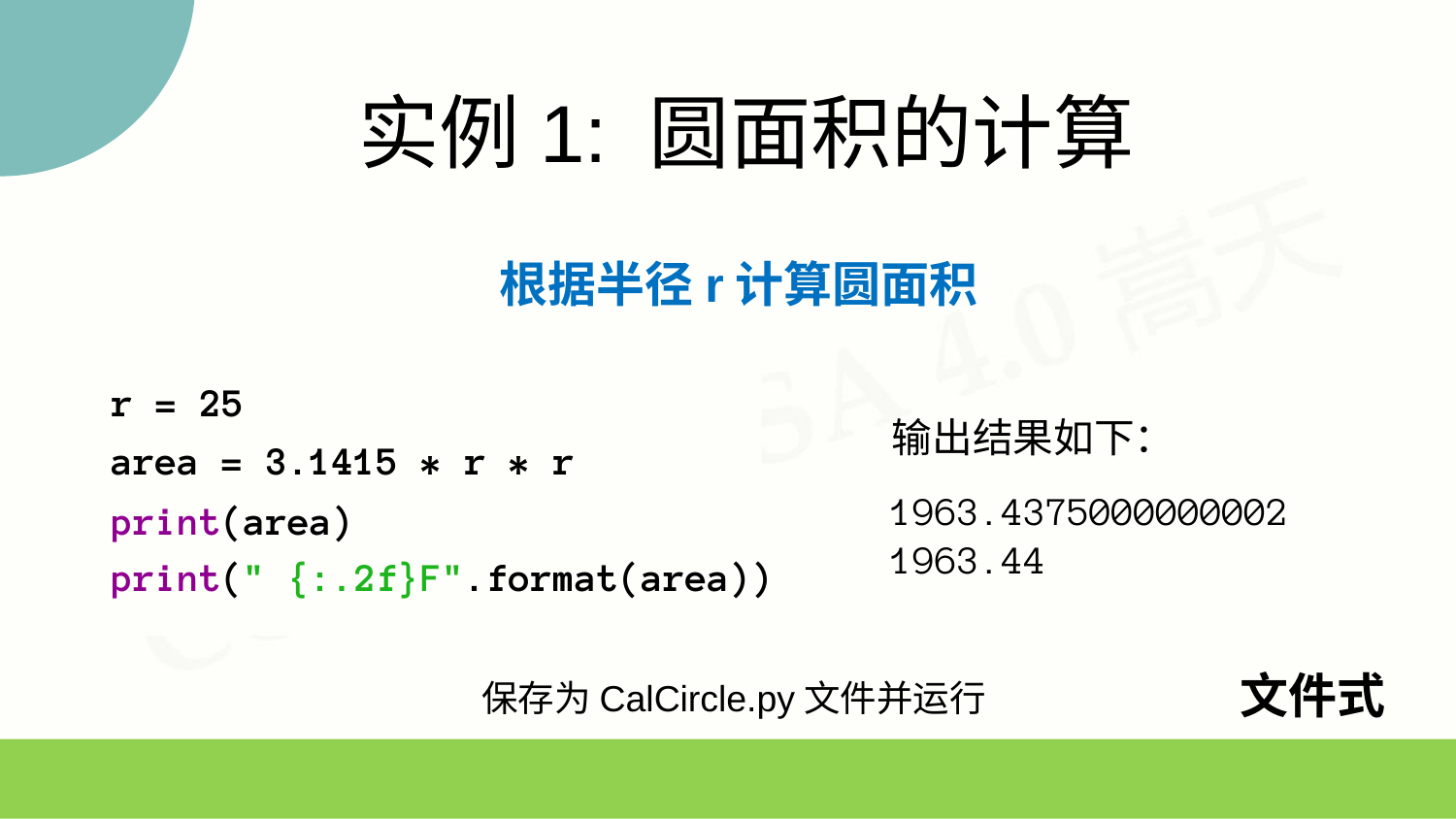

实例1: 圆面积的计算
根据半径r计算圆面积
r = 25
输出结果如下：
area = 3.1415 * r * r
print(area)
1963.4375000000002
1963.44
print(" {:.2f}F".format(area))
文件式
保存为CalCircle.py文件并运行